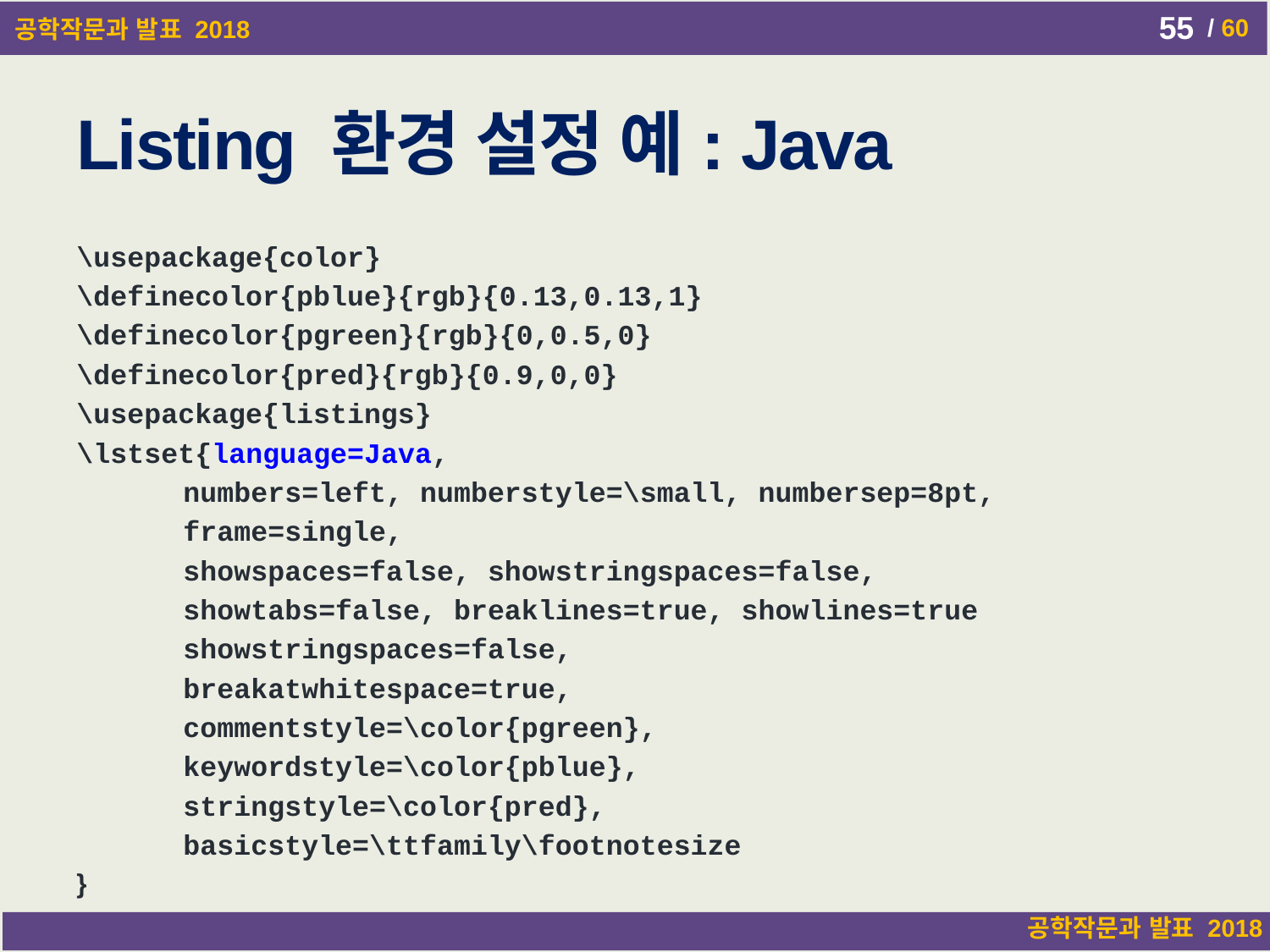

Writing and Presentation
55
# Listing 환경 설정 예: Java
\usepackage{color}
\definecolor{pblue}{rgb}{0.13,0.13,1}
\definecolor{pgreen}{rgb}{0,0.5,0}
\definecolor{pred}{rgb}{0.9,0,0}
\usepackage{listings}
\lstset{language=Java,
	numbers=left, numberstyle=\small, numbersep=8pt,
	frame=single,
	showspaces=false, showstringspaces=false,
	showtabs=false, breaklines=true, showlines=true
	showstringspaces=false,
	breakatwhitespace=true,
	commentstyle=\color{pgreen},
	keywordstyle=\color{pblue},
	stringstyle=\color{pred},
	basicstyle=\ttfamily\footnotesize
}